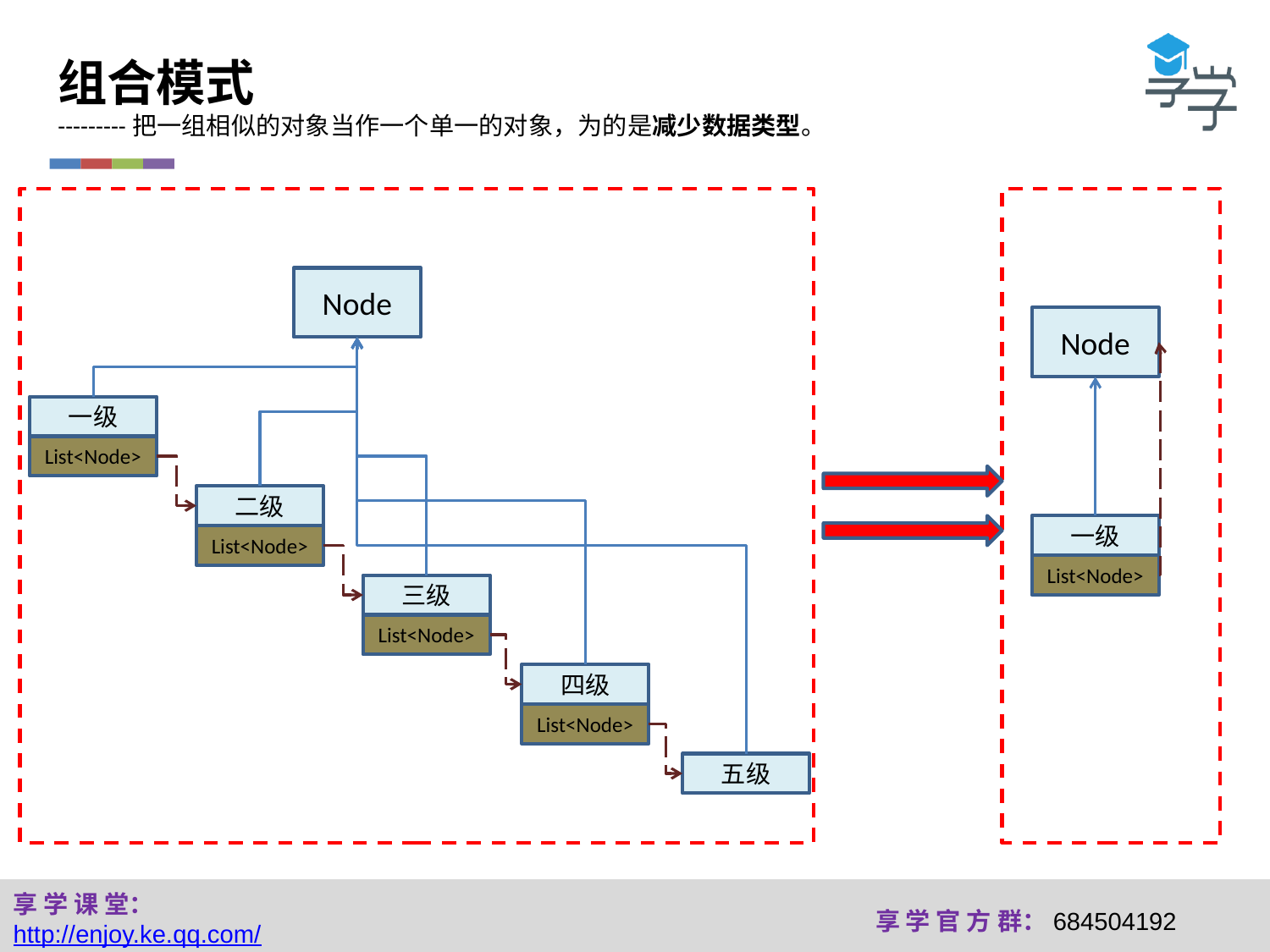

组合模式
---------把一组相似的对象当作一个单一的对象，为的是减少数据类型。

Node
Node
一级
List<Node>

二级

一级
List<Node>
List<Node>
三级
List<Node>
四级
List<Node>
五级